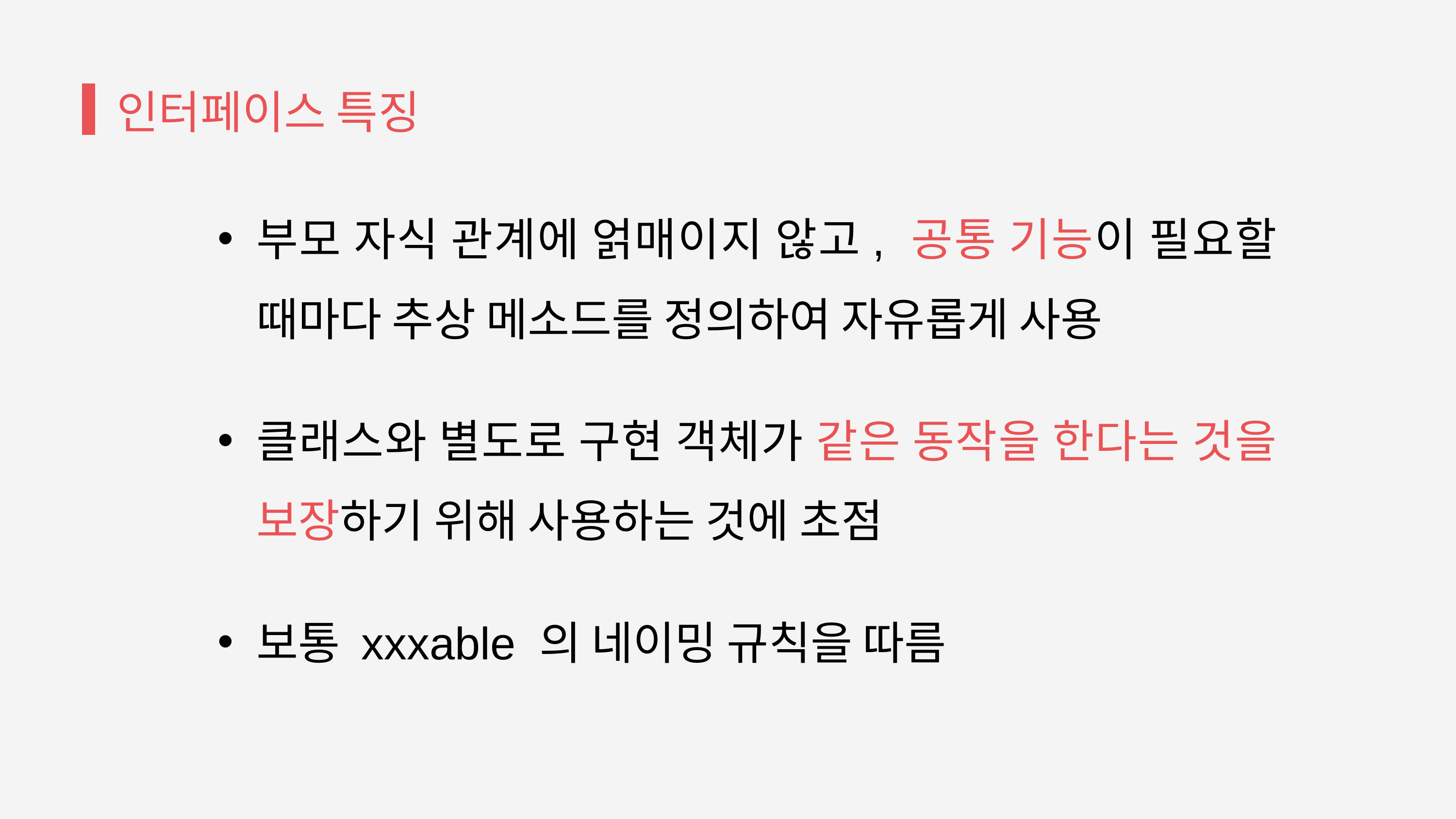

인터페이스 특징

부모 자식 관계에 얽매이지 않고, 공통 기능이 필요할 때마다 추상 메소드를 정의하여 자유롭게 사용
클래스와 별도로 구현 객체가 같은 동작을 한다는 것을 보장하기 위해 사용하는 것에 초점
보통 xxxable 의 네이밍 규칙을 따름